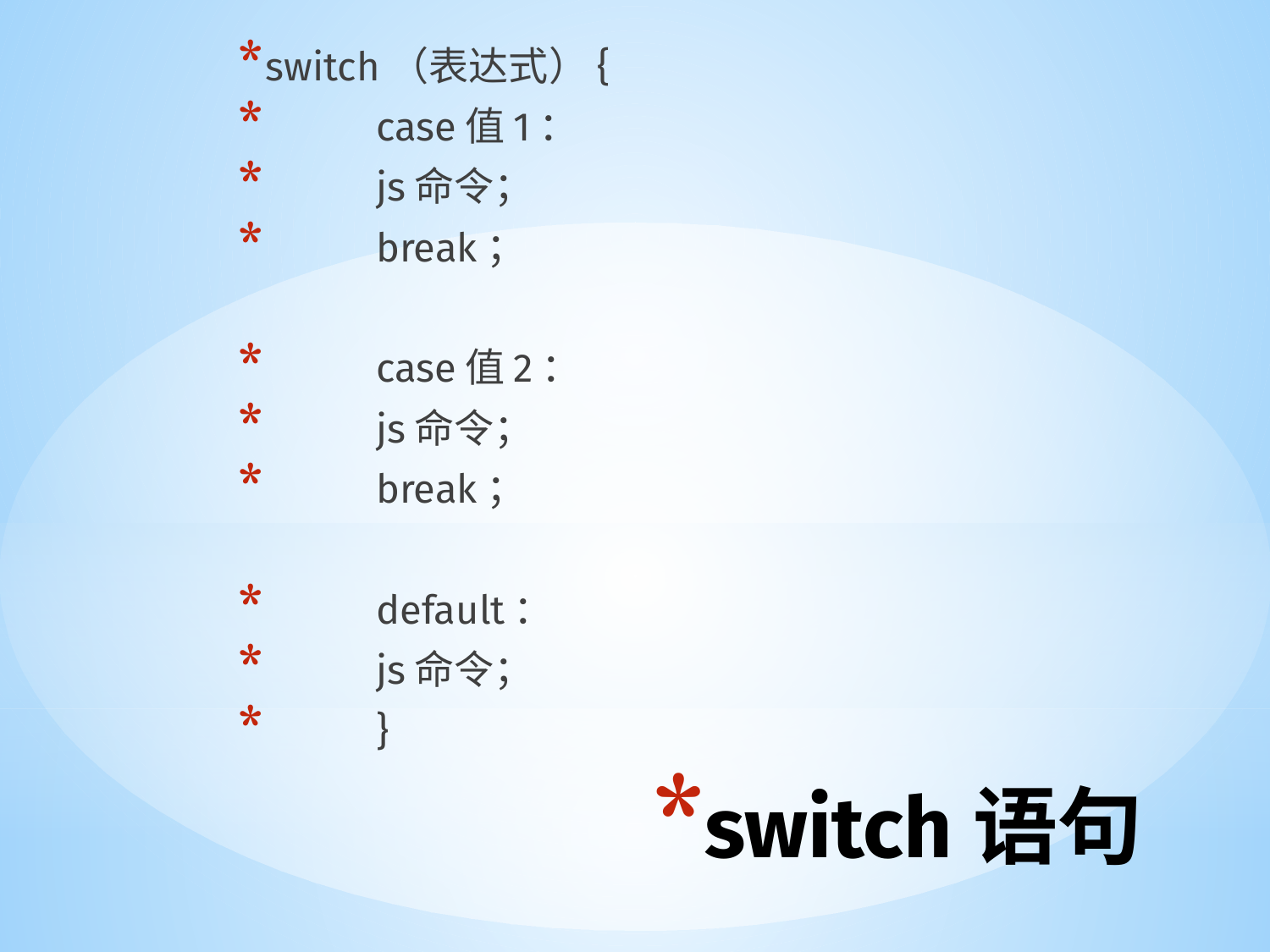

switch（表达式）{
		case值1：
		js命令；
		break；

		case值2：
		js命令；
		break；

		default：
		js命令；
	}
# switch语句